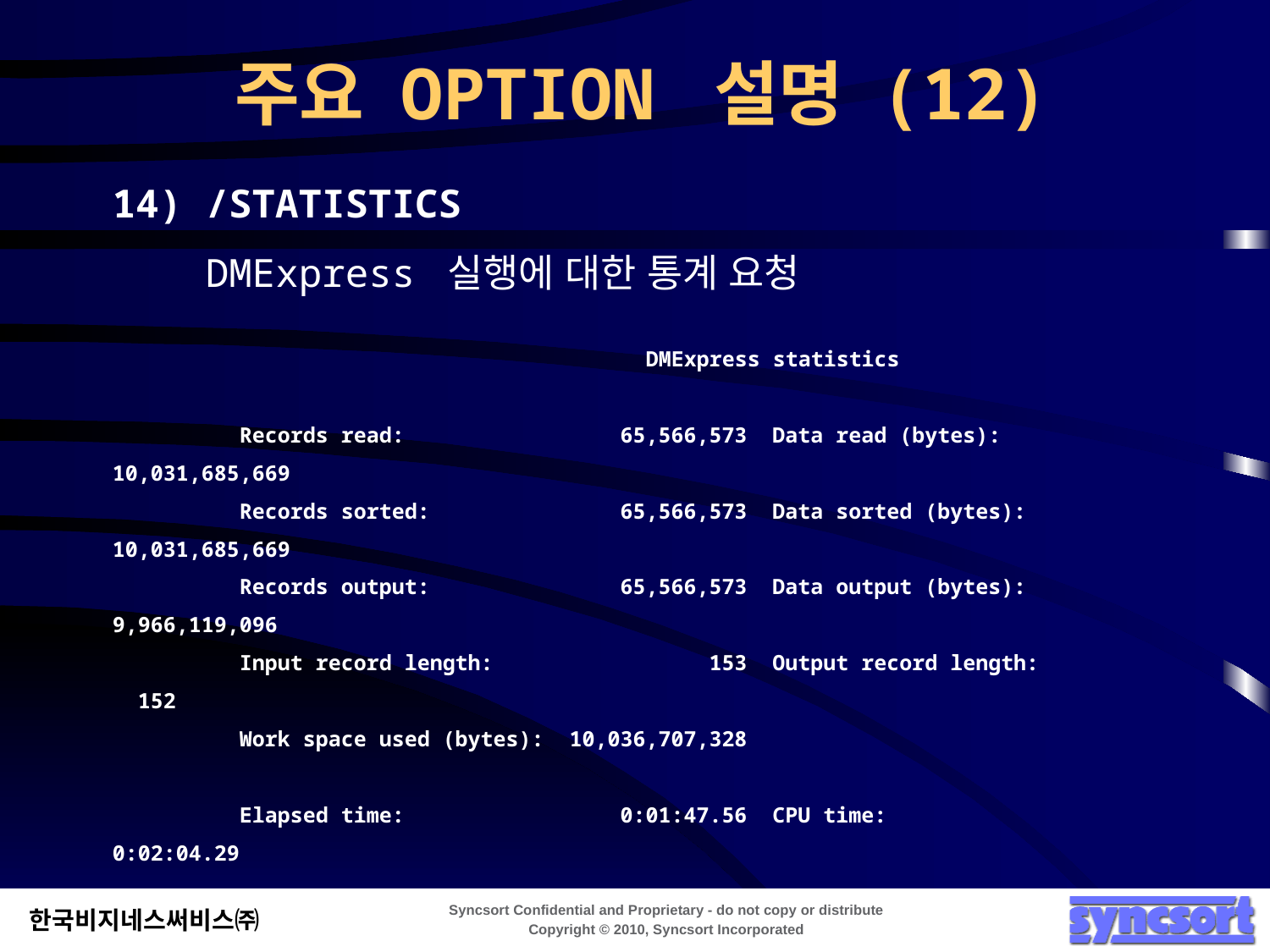

주요 OPTION 설명 (12)
14) /STATISTICS
    DMExpress 실행에 대한 통계 요청

                                          DMExpress statistics

          Records read:                 65,566,573  Data read (bytes):     10,031,685,669
          Records sorted:               65,566,573  Data sorted (bytes):   10,031,685,669
          Records output:               65,566,573  Data output (bytes):    9,966,119,096
          Input record length:                 153  Output record length:             152
          Work space used (bytes):  10,036,707,328

          Elapsed time:                 0:01:47.56  CPU time:                  0:02:04.29

15) /END
    DMExpress Application의 끝을 정의.